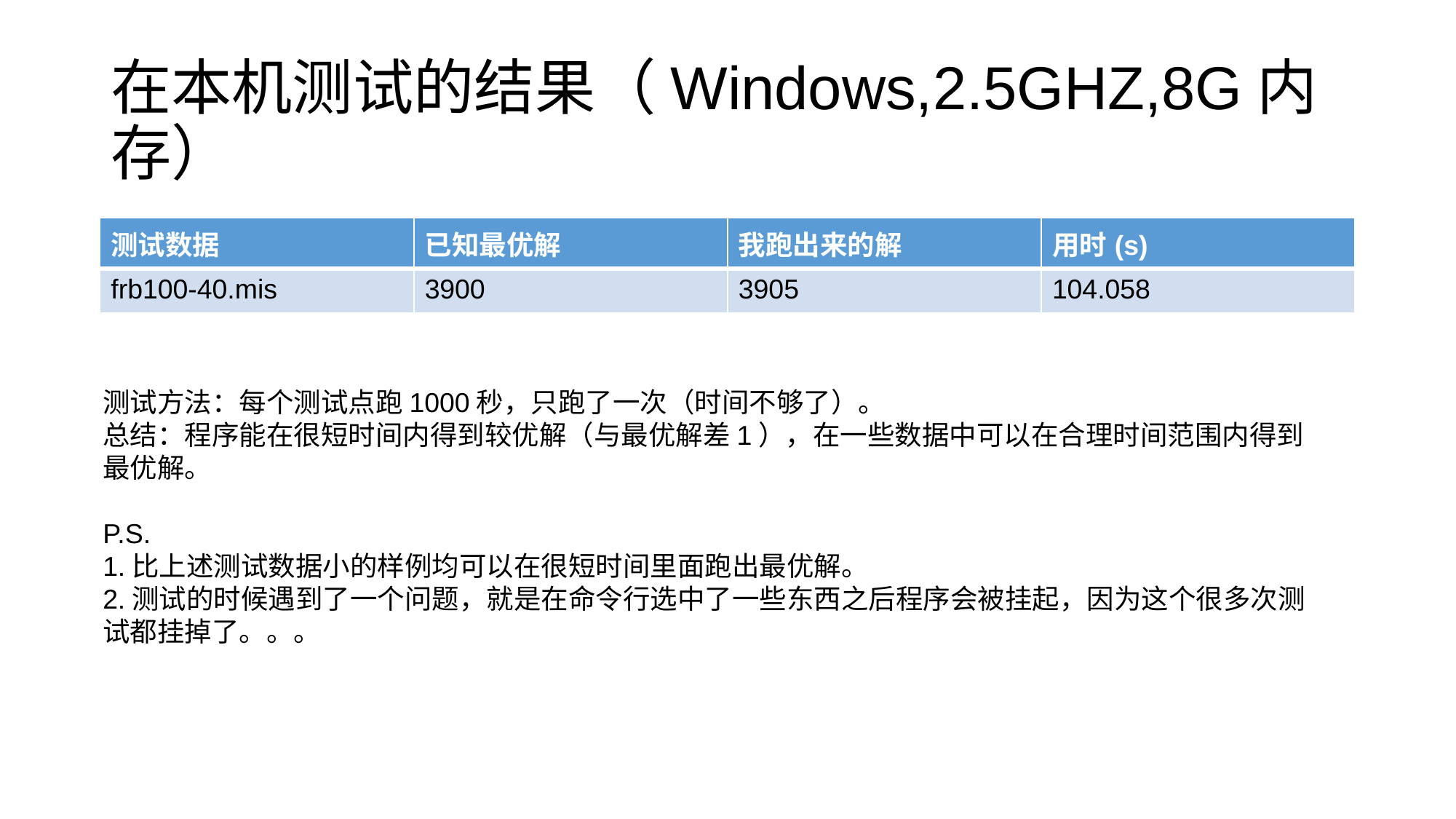

# 在本机测试的结果（Windows,2.5GHZ,8G内存）
| 测试数据 | 已知最优解 | 我跑出来的解 | 用时(s) |
| --- | --- | --- | --- |
| frb100-40.mis | 3900 | 3905 | 104.058 |
测试方法：每个测试点跑1000秒，只跑了一次（时间不够了）。
总结：程序能在很短时间内得到较优解（与最优解差1），在一些数据中可以在合理时间范围内得到最优解。

P.S.
1.比上述测试数据小的样例均可以在很短时间里面跑出最优解。
2.测试的时候遇到了一个问题，就是在命令行选中了一些东西之后程序会被挂起，因为这个很多次测试都挂掉了。。。